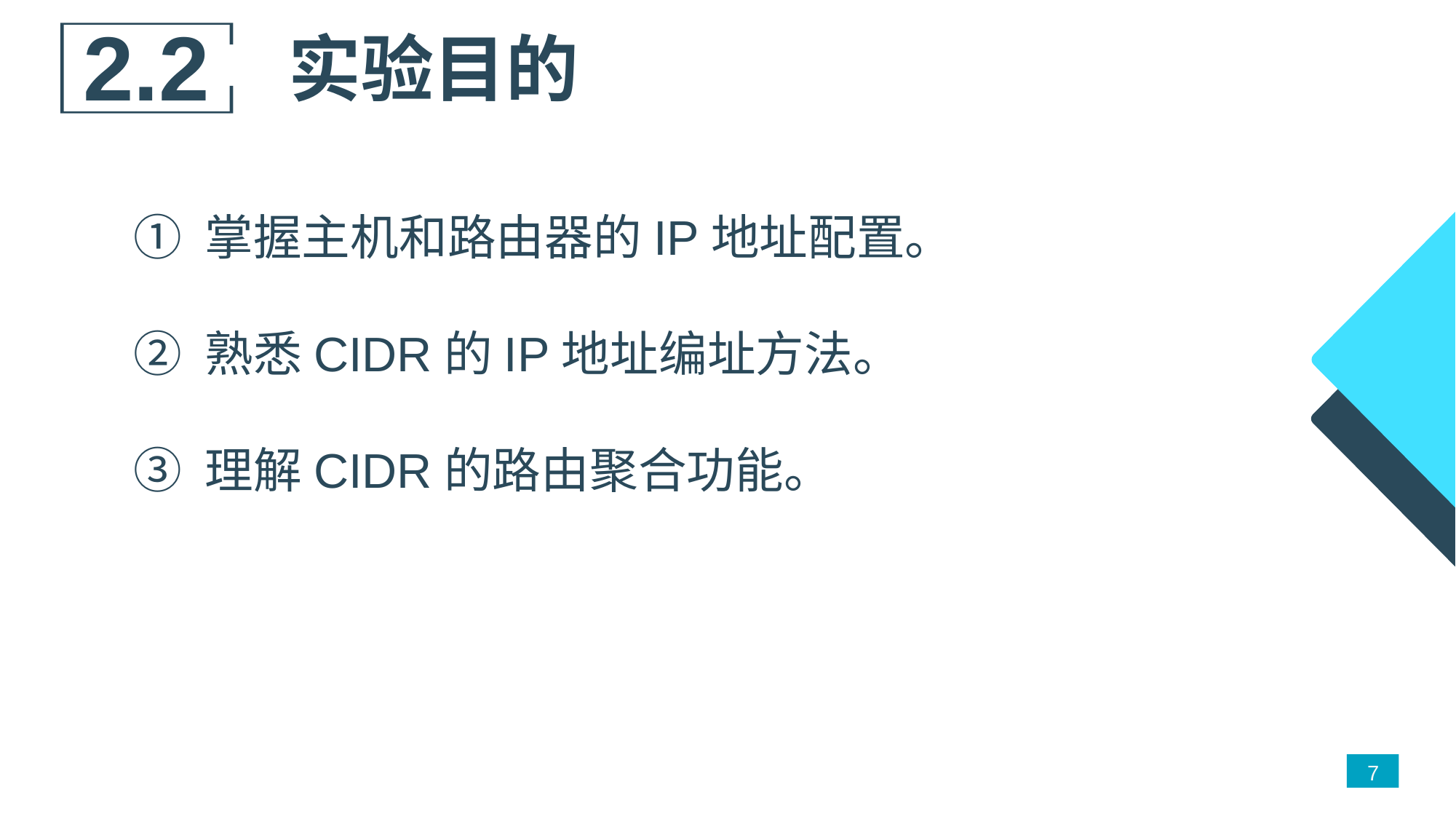

2.2

实验目的
① 掌握主机和路由器的IP地址配置。

② 熟悉CIDR的IP地址编址方法。

③ 理解CIDR的路由聚合功能。